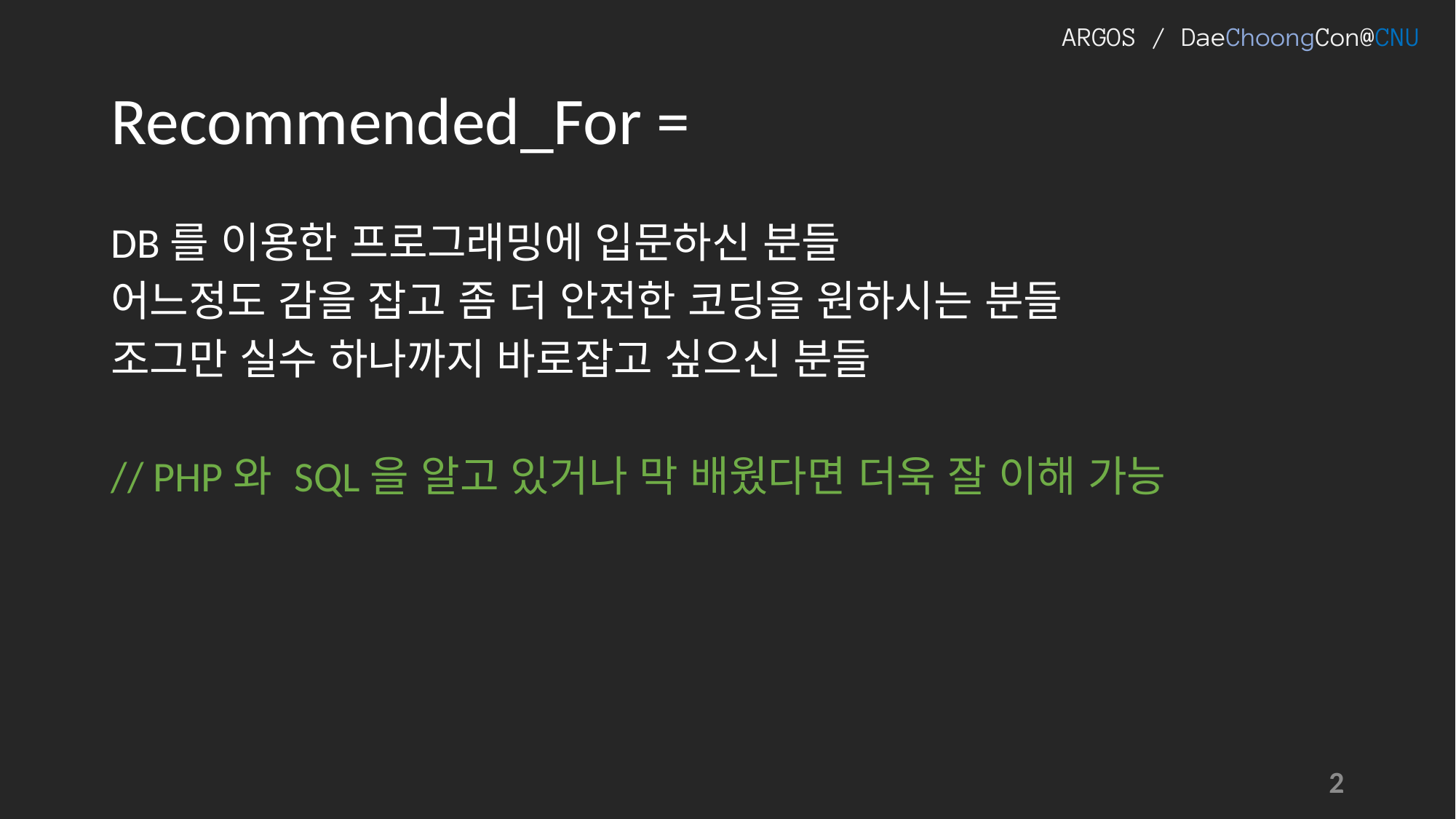

ARGOS / DaeChoongCon@CNU
# Recommended_For =
DB를 이용한 프로그래밍에 입문하신 분들
어느정도 감을 잡고 좀 더 안전한 코딩을 원하시는 분들
조그만 실수 하나까지 바로잡고 싶으신 분들

// PHP와 SQL을 알고 있거나 막 배웠다면 더욱 잘 이해 가능
2